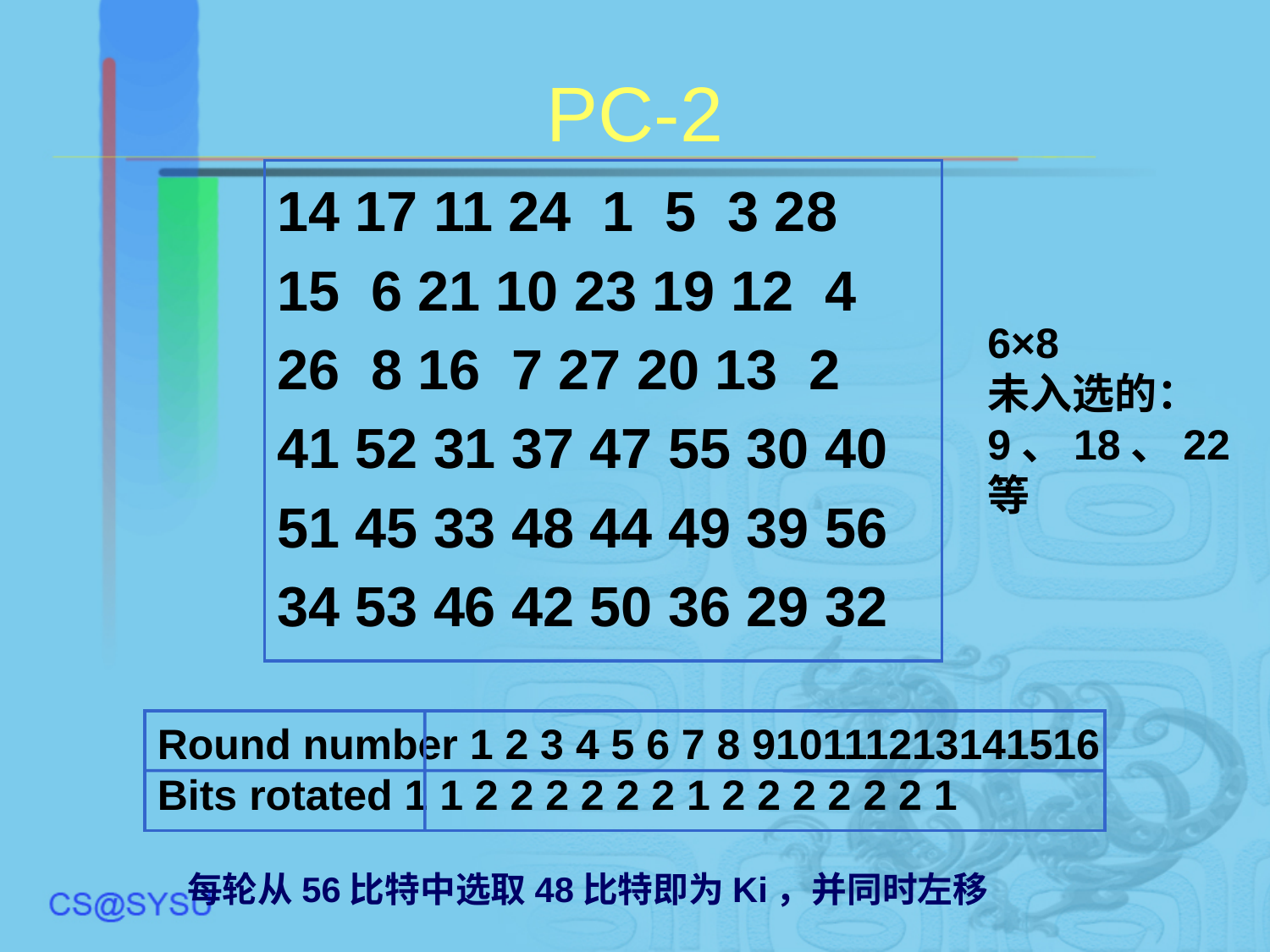

# PC-2

14 17 11 24  1  5  3 28
15  6 21 10 23 19 12  4
26  8 16  7 27 20 13  2
41 52 31 37 47 55 30 40
51 45 33 48 44 49 39 56
34 53 46 42 50 36 29 32
6×8
未入选的：
9、18、22等
Round number 1 2 3 4 5 6 7 8 910111213141516
Bits rotated 1 1 2 2 2 2 2 2 1 2 2 2 2 2 2 1

每轮从56比特中选取48比特即为Ki，并同时左移